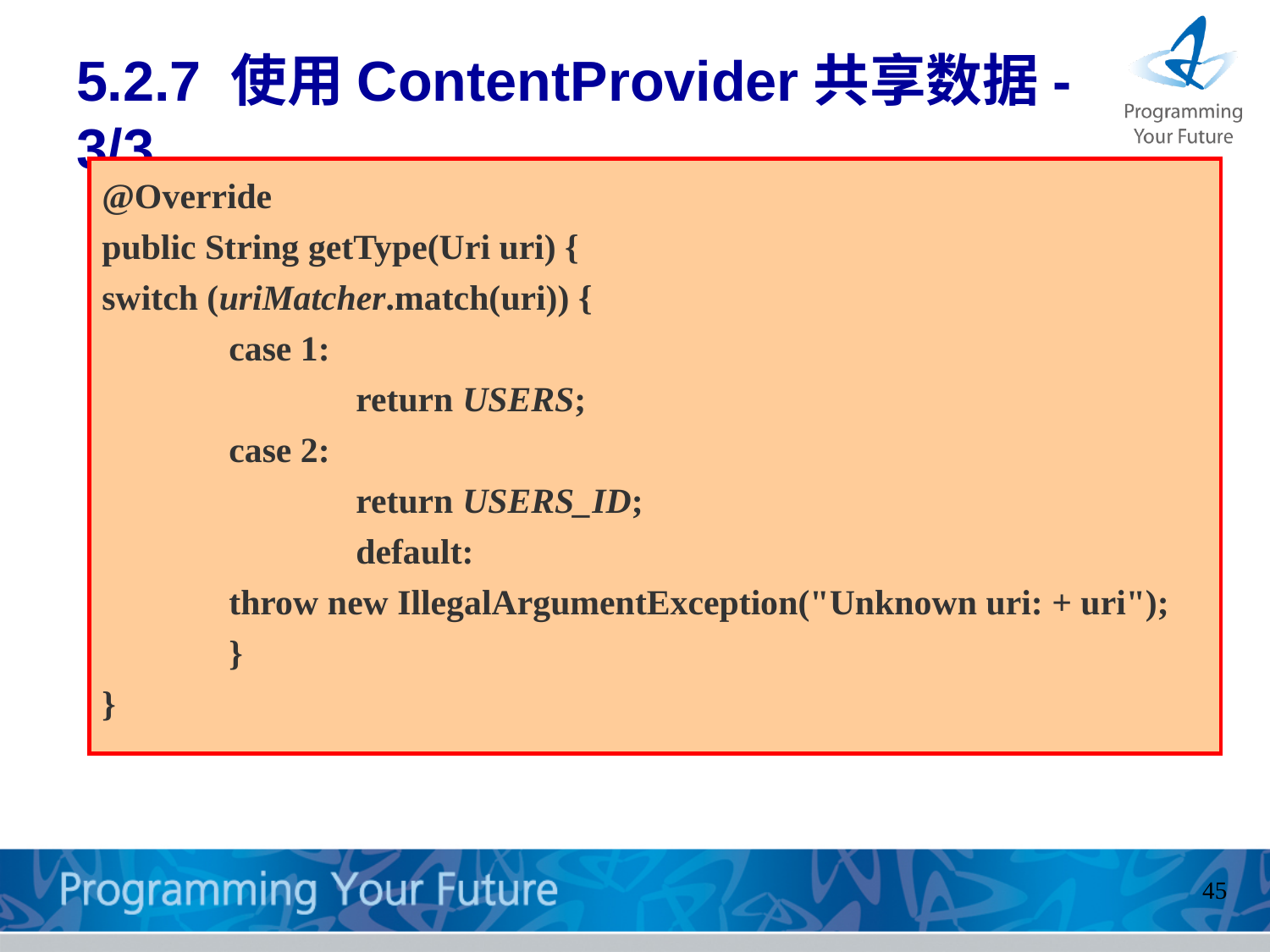

# 5.2.7 使用ContentProvider共享数据- 3/3
@Override
public String getType(Uri uri) {
switch (uriMatcher.match(uri)) {
	case 1:
		return USERS;
	case 2:
		return USERS_ID;
		default:
	throw new IllegalArgumentException("Unknown uri: + uri");
	}
}